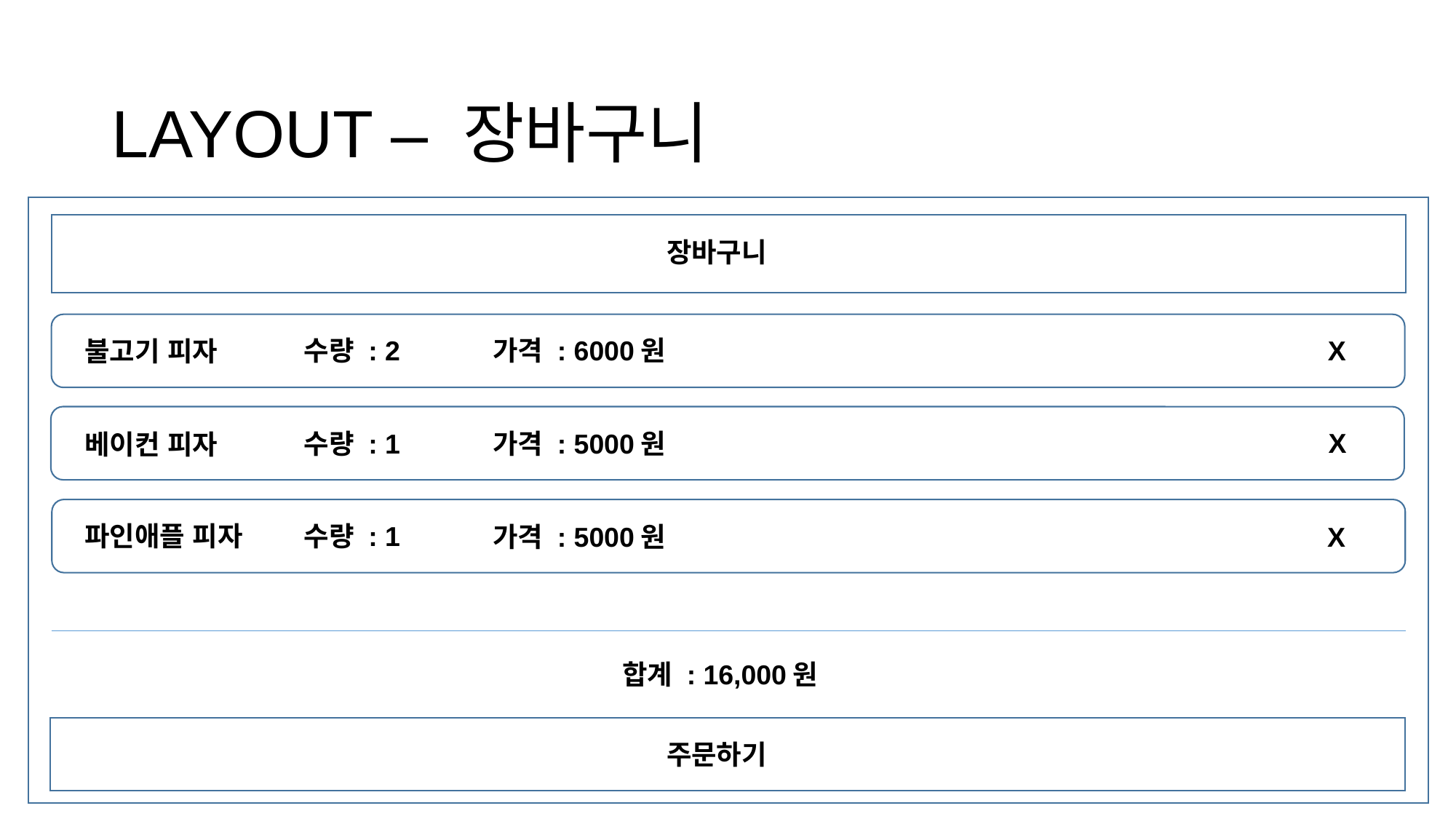

# LAYOUT – 장바구니

장바구니
22
수량 : 2
가격 : 6000원
X
불고기 피자
22
X
가격 : 5000원
수량 : 1
베이컨 피자
22
수량 : 1
파인애플 피자
X
가격 : 5000원
합계 : 16,000원

주문하기